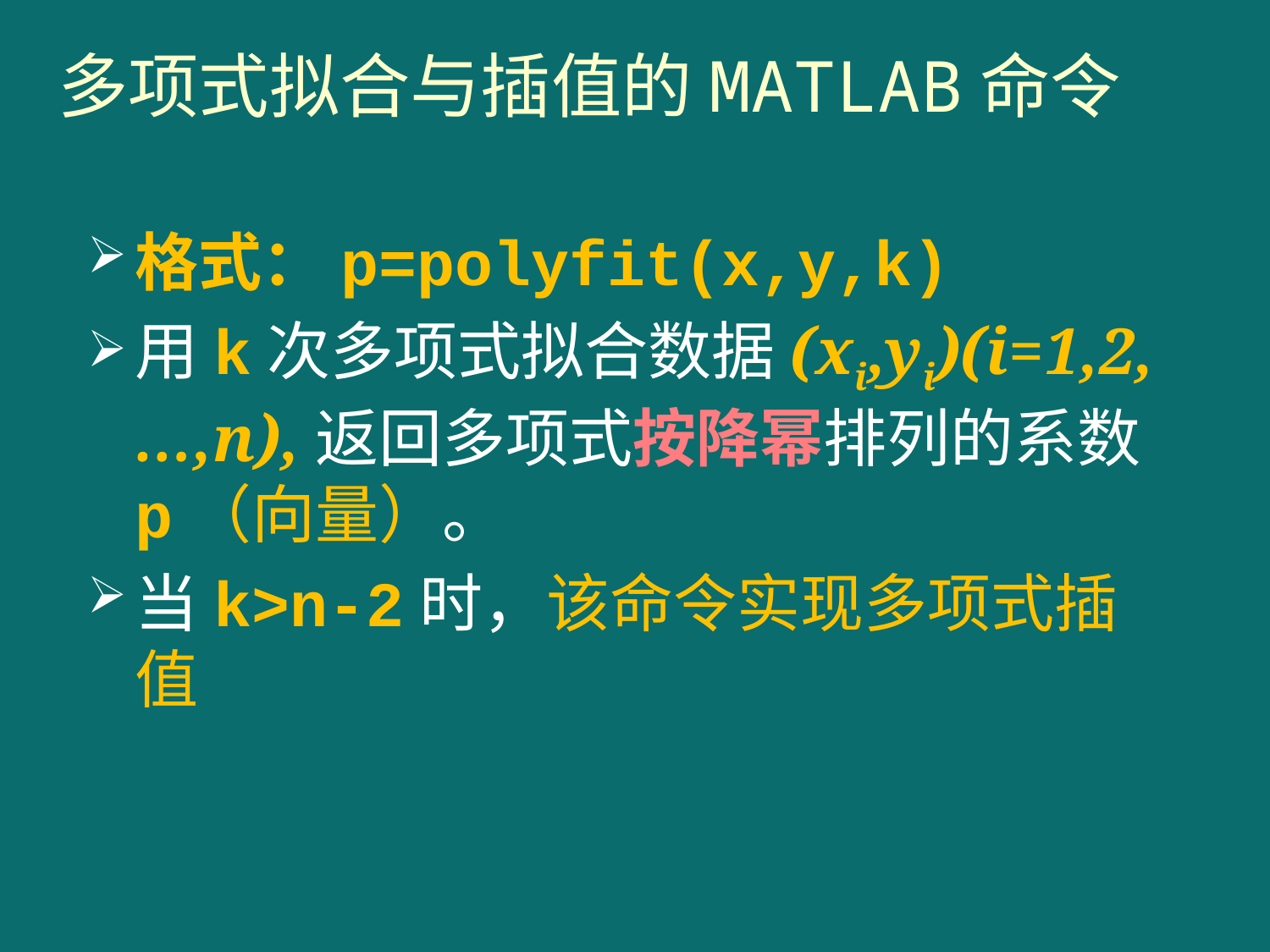

多项式拟合与插值的MATLAB命令
格式：p=polyfit(x,y,k)
用k次多项式拟合数据(xi,yi)(i=1,2,…,n),返回多项式按降幂排列的系数p（向量）。
当k>n-2时，该命令实现多项式插值